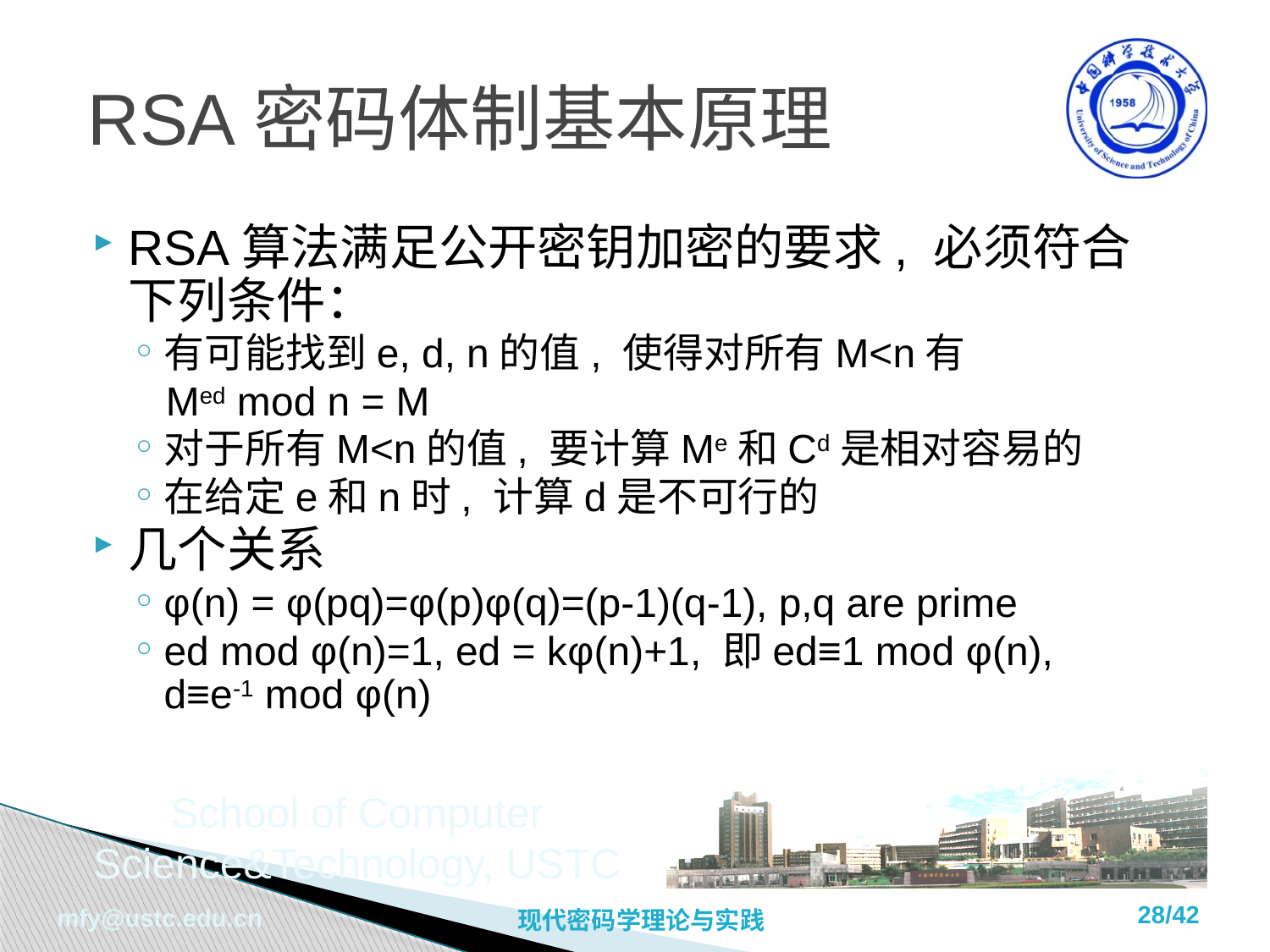

# RSA密码体制基本原理
RSA算法满足公开密钥加密的要求, 必须符合下列条件：
有可能找到e, d, n的值, 使得对所有M<n有
   Med mod n = M
对于所有M<n的值, 要计算Me和Cd是相对容易的
在给定e和n时, 计算d是不可行的
几个关系
φ(n) = φ(pq)=φ(p)φ(q)=(p-1)(q-1), p,q are prime
ed mod φ(n)=1, ed = kφ(n)+1, 即ed≡1 mod φ(n),      d≡e-1 mod φ(n)